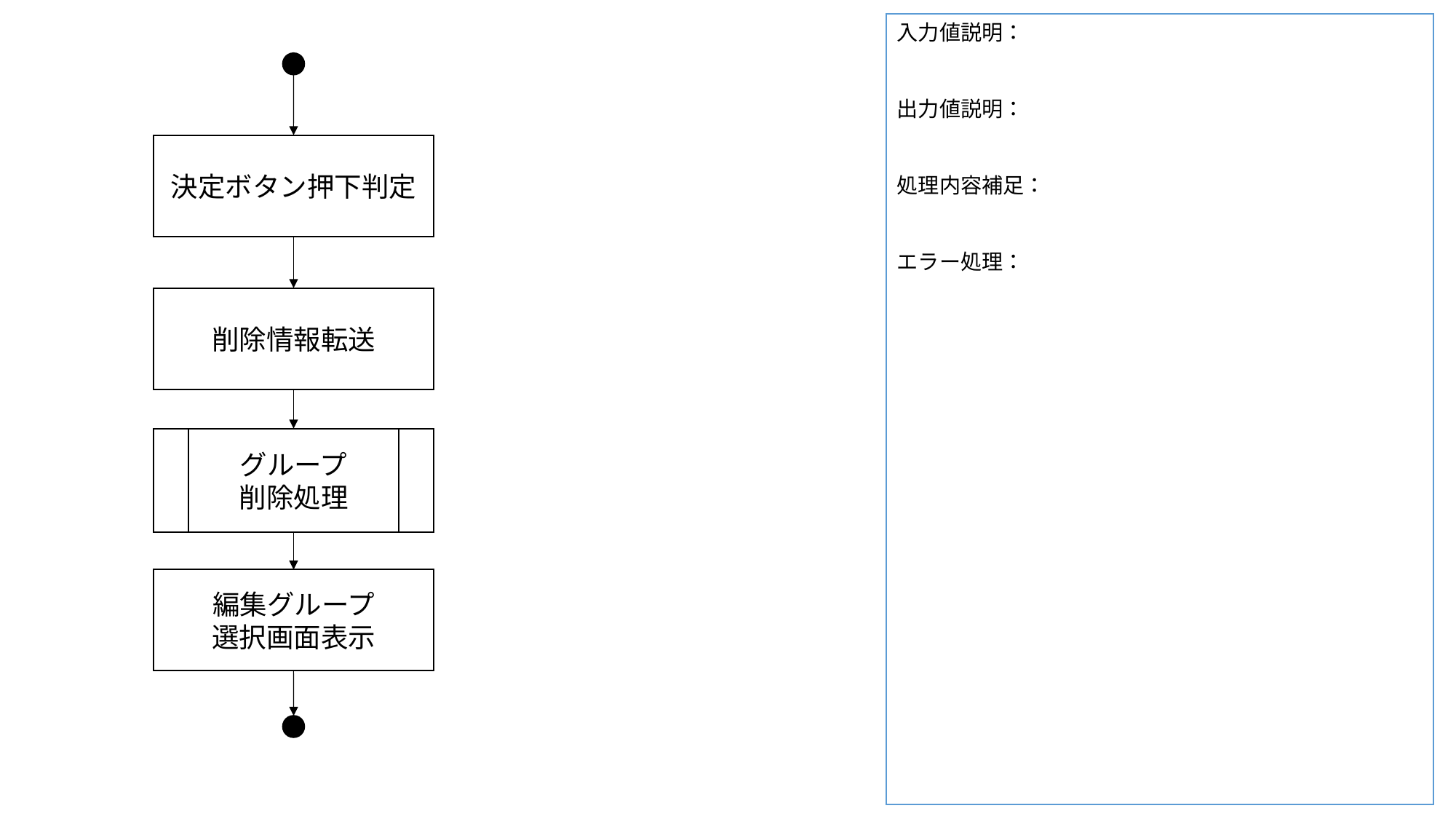

入力値説明：

出力値説明：

処理内容補足：

エラー処理：

決定ボタン押下判定
削除情報転送
グループ
削除処理
編集グループ
選択画面表示